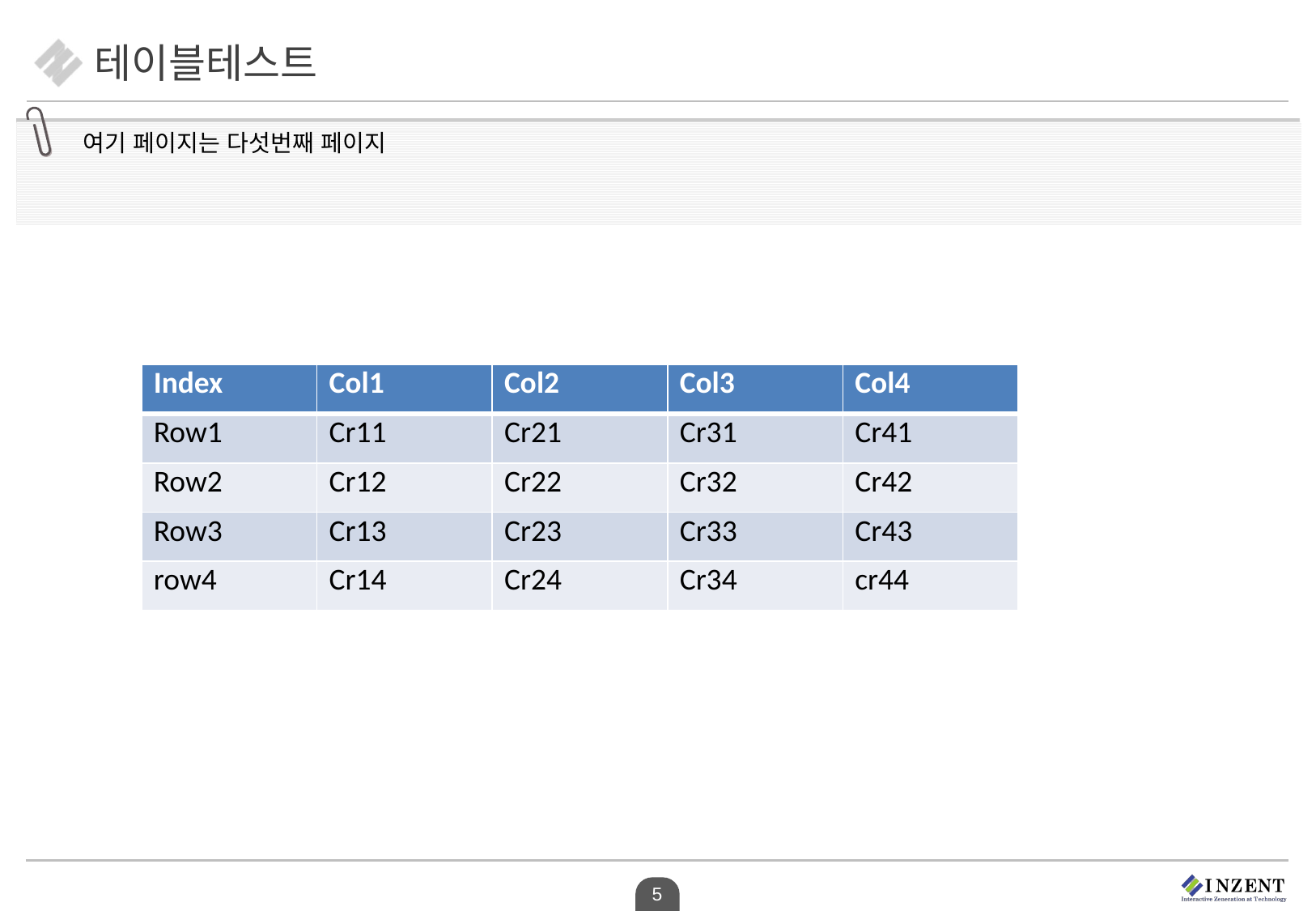

# 테이블테스트
여기 페이지는 다섯번째 페이지
| Index | Col1 | Col2 | Col3 | Col4 |
| --- | --- | --- | --- | --- |
| Row1 | Cr11 | Cr21 | Cr31 | Cr41 |
| Row2 | Cr12 | Cr22 | Cr32 | Cr42 |
| Row3 | Cr13 | Cr23 | Cr33 | Cr43 |
| row4 | Cr14 | Cr24 | Cr34 | cr44 |